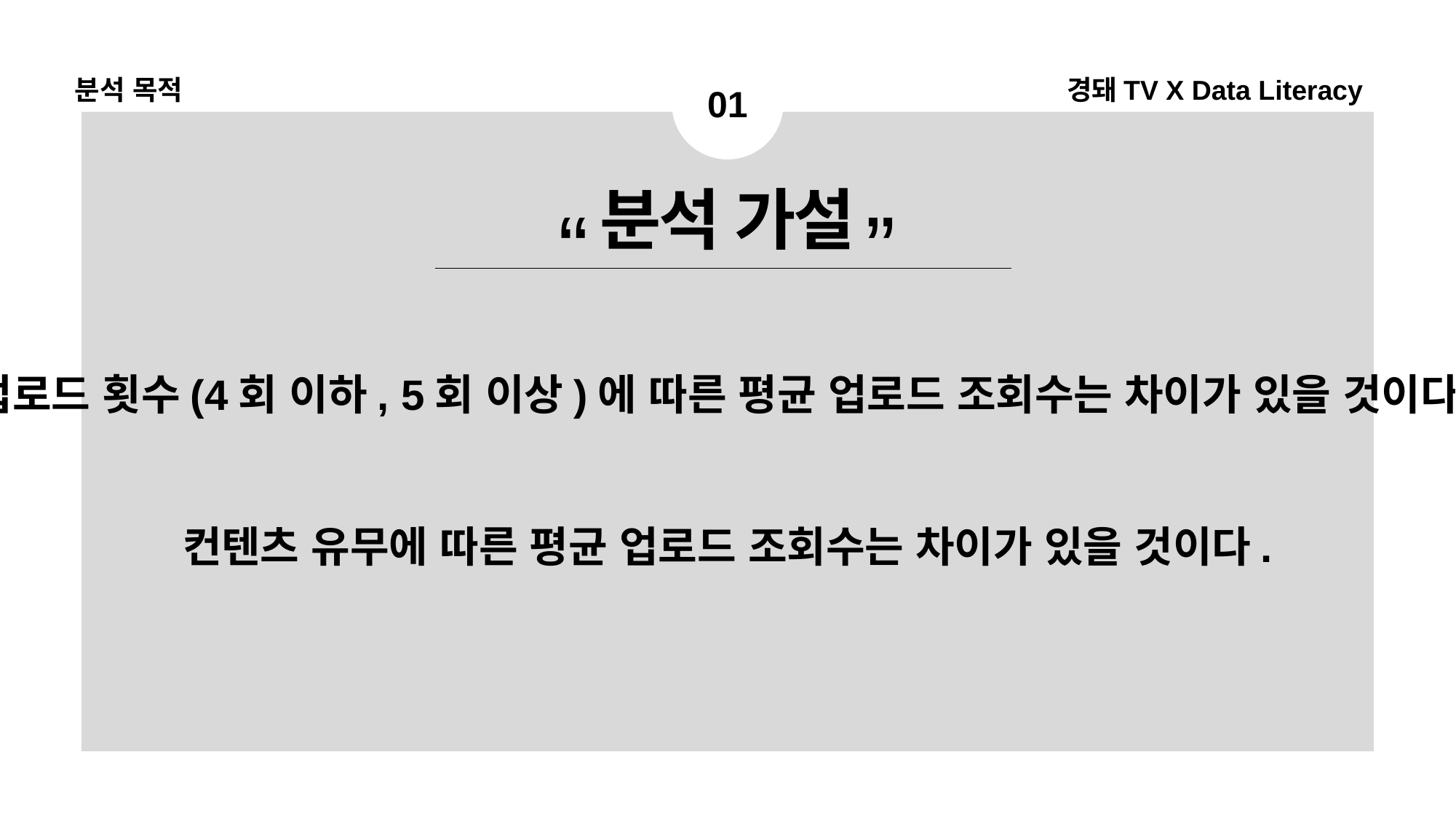

01
분석 목적
경돼TV X Data Literacy
분석 가설
“           ”
업로드 횟수(4회 이하, 5회 이상)에 따른 평균 업로드 조회수는 차이가 있을 것이다.
컨텐츠 유무에 따른 평균 업로드 조회수는 차이가 있을 것이다.